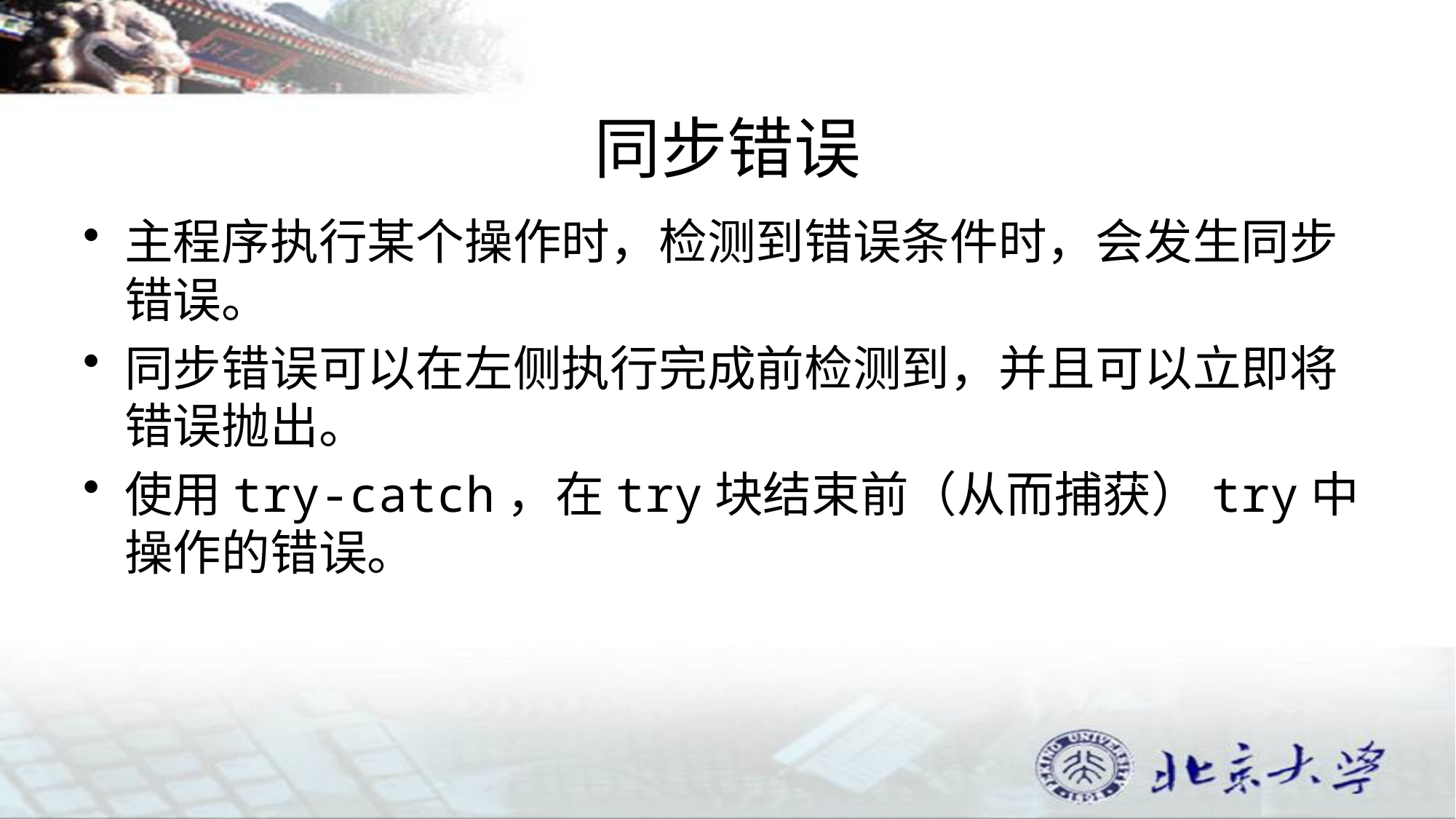

# 同步错误
主程序执行某个操作时，检测到错误条件时，会发生同步错误。
同步错误可以在左侧执行完成前检测到，并且可以立即将错误抛出。
使用try-catch，在try块结束前（从而捕获）try中操作的错误。